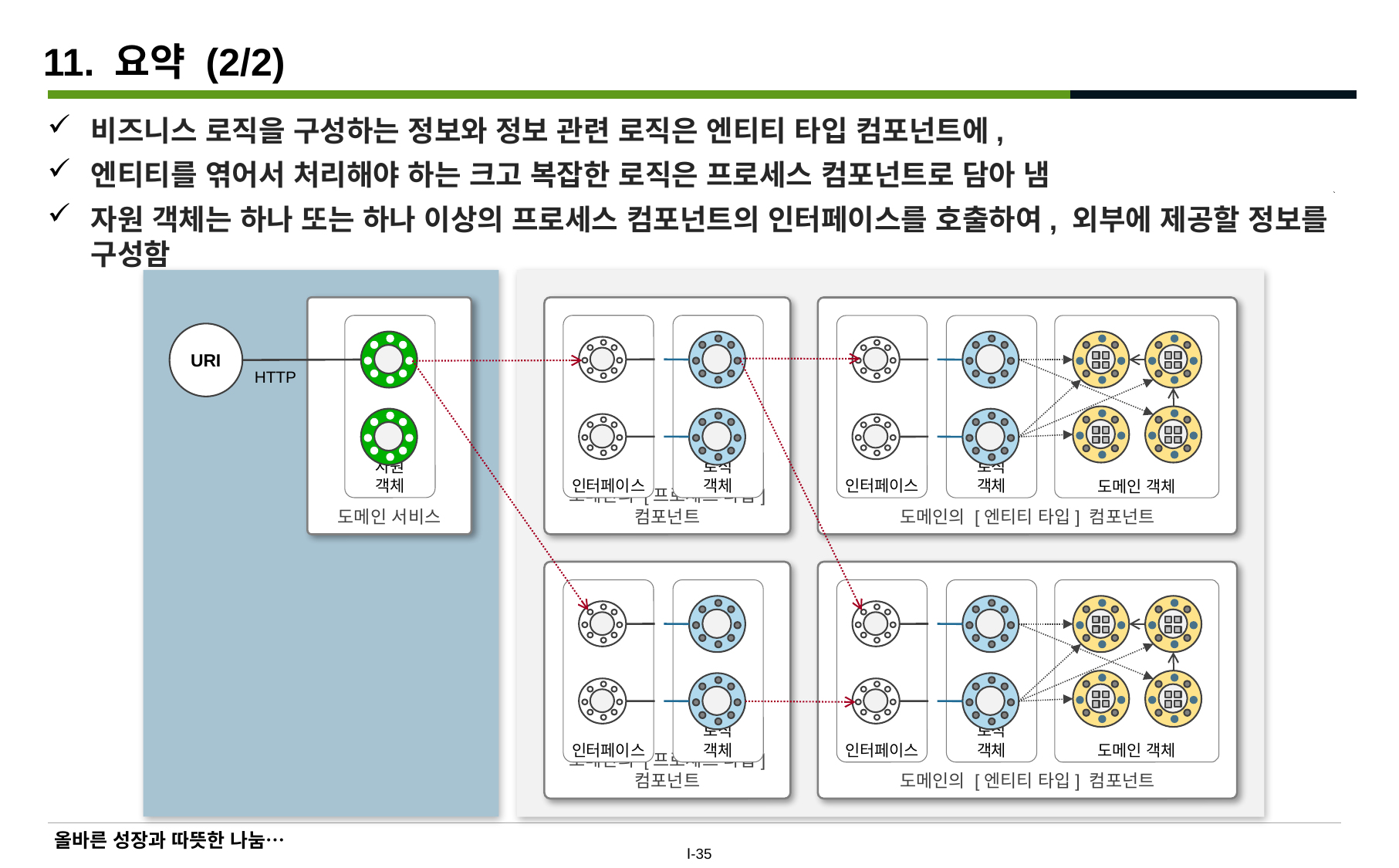

# 11. 요약 (2/2)
비즈니스 로직을 구성하는 정보와 정보 관련 로직은 엔티티 타입 컴포넌트에,
엔티티를 엮어서 처리해야 하는 크고 복잡한 로직은 프로세스 컴포넌트로 담아 냄
자원 객체는 하나 또는 하나 이상의 프로세스 컴포넌트의 인터페이스를 호출하여, 외부에 제공할 정보를 구성함

도메인 서비스
도메인의 [프로세스 타입] 컴포넌트
도메인의 [엔티티 타입] 컴포넌트
자원 객체
인터페이스
로직 객체
인터페이스
로직 객체
도메인 객체
URI

HTTP

도메인의 [프로세스 타입] 컴포넌트
도메인의 [엔티티 타입] 컴포넌트
인터페이스
로직 객체
인터페이스
로직 객체
도메인 객체